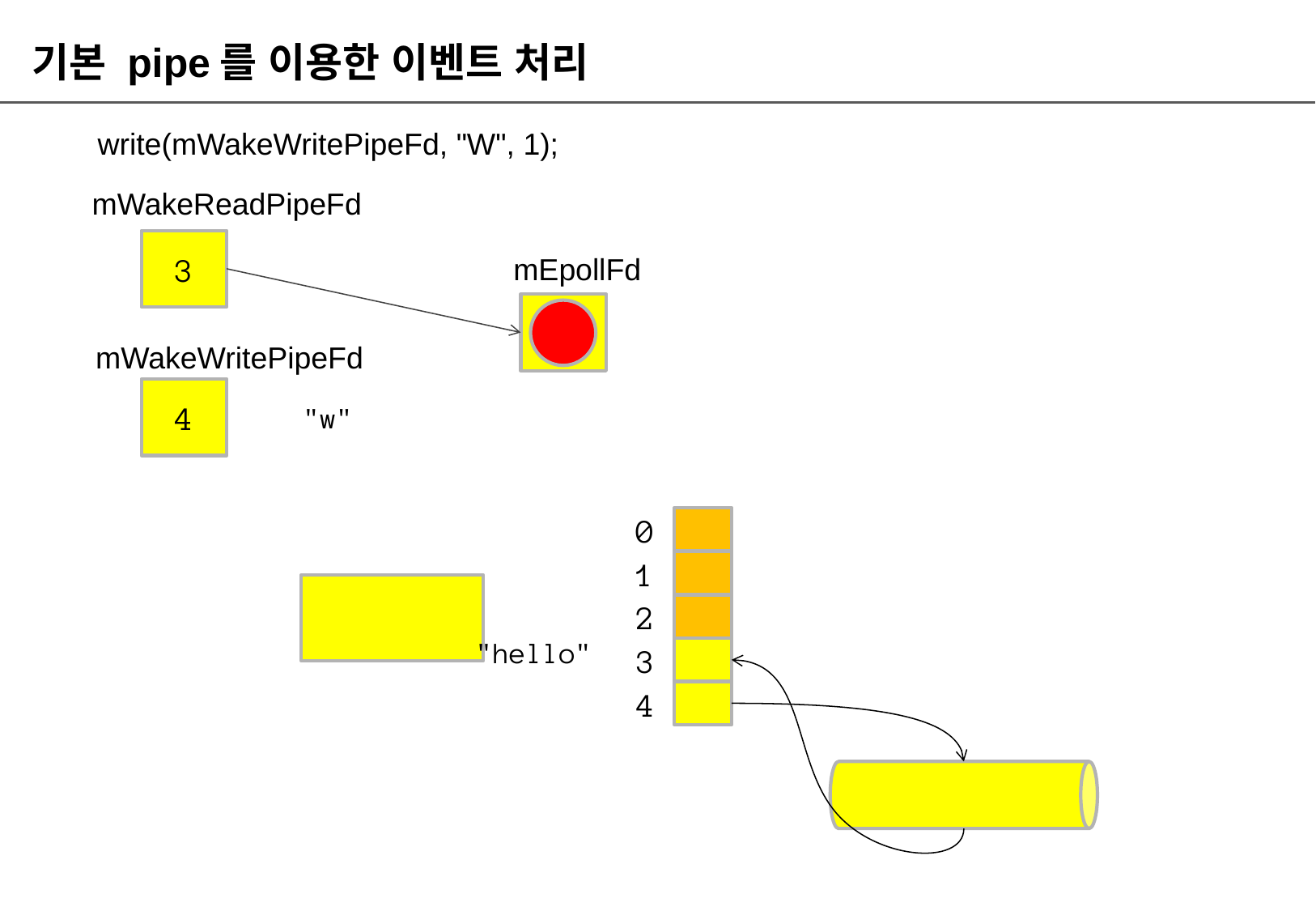

# 기본 pipe를 이용한 이벤트 처리
write(mWakeWritePipeFd, "W", 1);
mWakeReadPipeFd
3
mEpollFd

mWakeWritePipeFd
4
"w"
0

1

2

"hello"
3

4